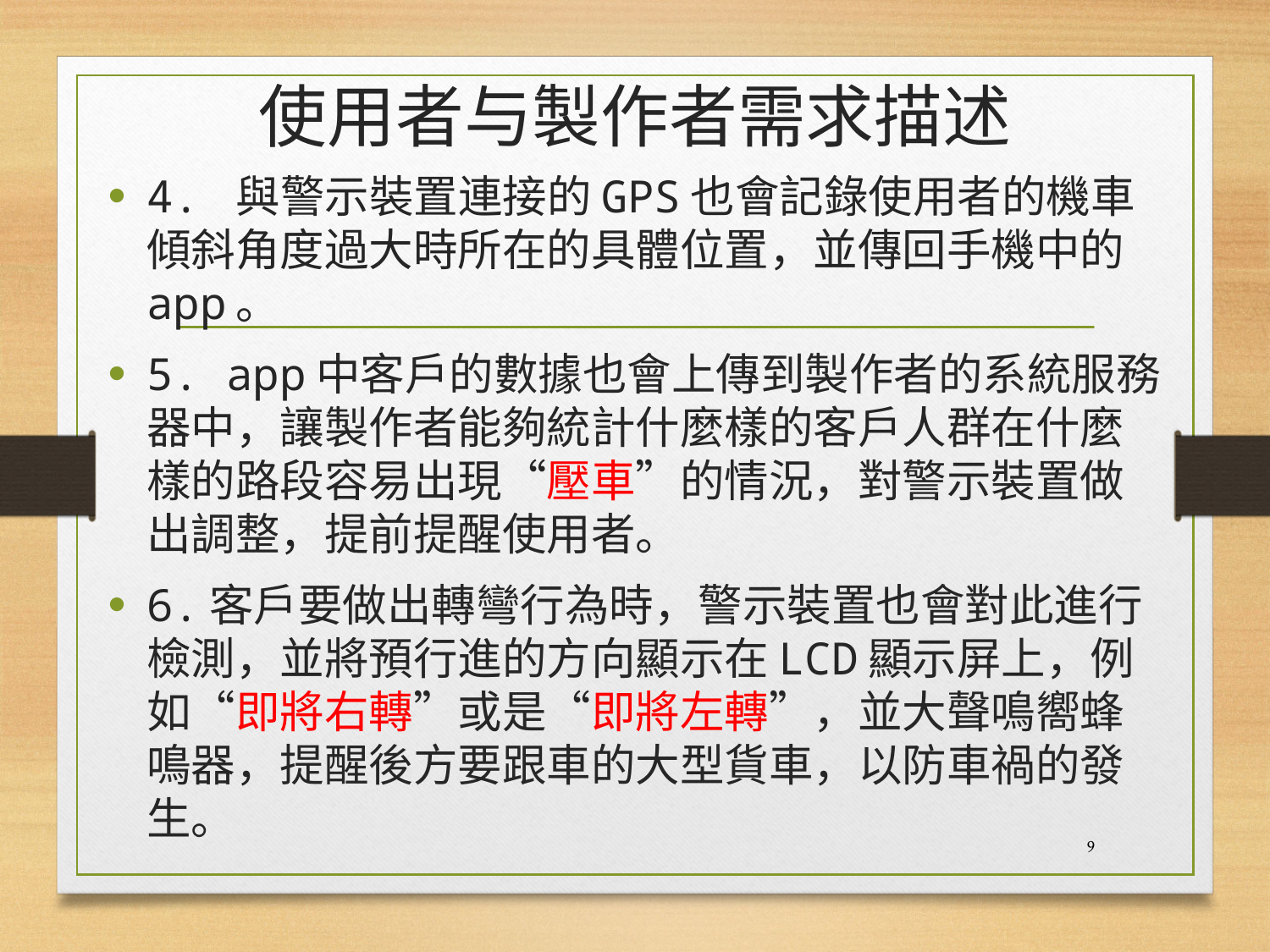

# 使用者与製作者需求描述
4. 與警示裝置連接的GPS也會記錄使用者的機車傾斜角度過大時所在的具體位置，並傳回手機中的app。
5. app中客戶的數據也會上傳到製作者的系統服務器中，讓製作者能夠統計什麼樣的客戶人群在什麼樣的路段容易出現“壓車”的情況，對警示裝置做出調整，提前提醒使用者。
6.客戶要做出轉彎行為時，警示裝置也會對此進行檢測，並將預行進的方向顯示在LCD顯示屏上，例如“即將右轉”或是“即將左轉”，並大聲鳴嚮蜂鳴器，提醒後方要跟車的大型貨車，以防車禍的發生。
9